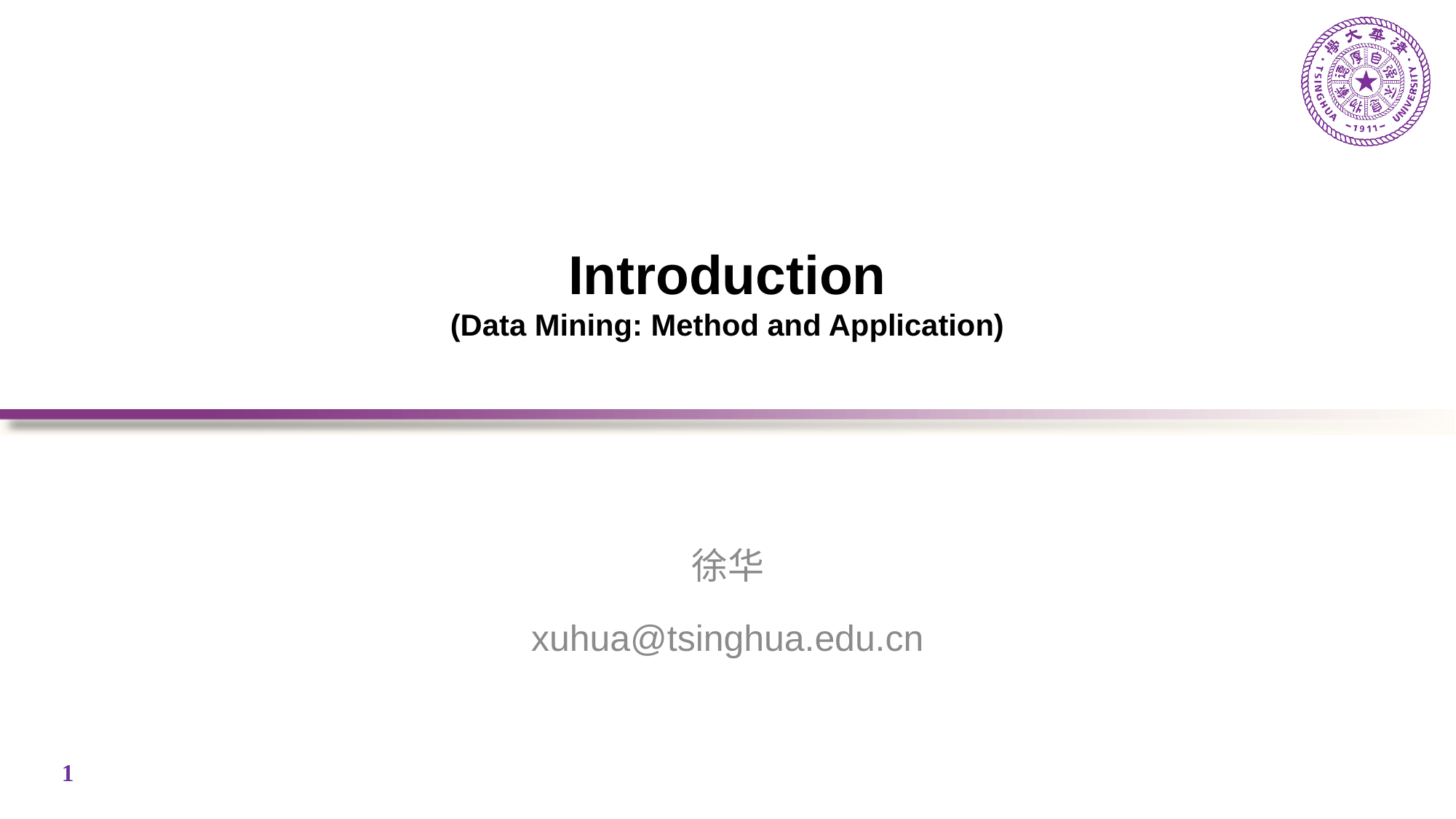

# Introduction (Data Mining: Method and Application)

徐华
xuhua@tsinghua.edu.cn